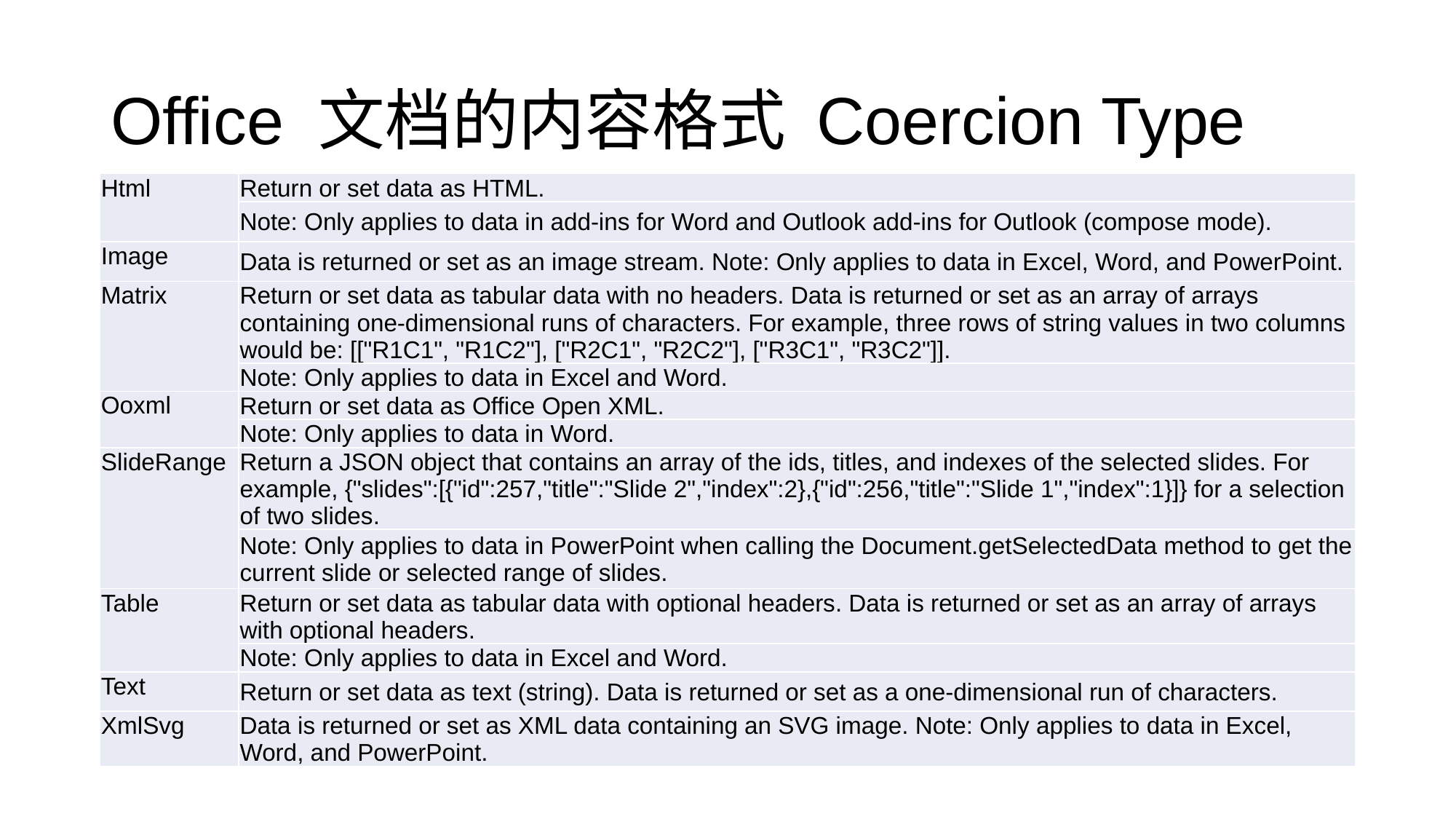

# Office 文档的内容格式 Coercion Type
| Html | Return or set data as HTML. |
| --- | --- |
|  | Note: Only applies to data in add-ins for Word and Outlook add-ins for Outlook (compose mode). |
| Image | Data is returned or set as an image stream. Note: Only applies to data in Excel, Word, and PowerPoint. |
| Matrix | Return or set data as tabular data with no headers. Data is returned or set as an array of arrays containing one-dimensional runs of characters. For example, three rows of string values in two columns would be: [["R1C1", "R1C2"], ["R2C1", "R2C2"], ["R3C1", "R3C2"]]. |
|  | Note: Only applies to data in Excel and Word. |
| Ooxml | Return or set data as Office Open XML. |
|  | Note: Only applies to data in Word. |
| SlideRange | Return a JSON object that contains an array of the ids, titles, and indexes of the selected slides. For example, {"slides":[{"id":257,"title":"Slide 2","index":2},{"id":256,"title":"Slide 1","index":1}]} for a selection of two slides. |
|  | Note: Only applies to data in PowerPoint when calling the Document.getSelectedData method to get the current slide or selected range of slides. |
| Table | Return or set data as tabular data with optional headers. Data is returned or set as an array of arrays with optional headers. |
|  | Note: Only applies to data in Excel and Word. |
| Text | Return or set data as text (string). Data is returned or set as a one-dimensional run of characters. |
| XmlSvg | Data is returned or set as XML data containing an SVG image. Note: Only applies to data in Excel, Word, and PowerPoint. |